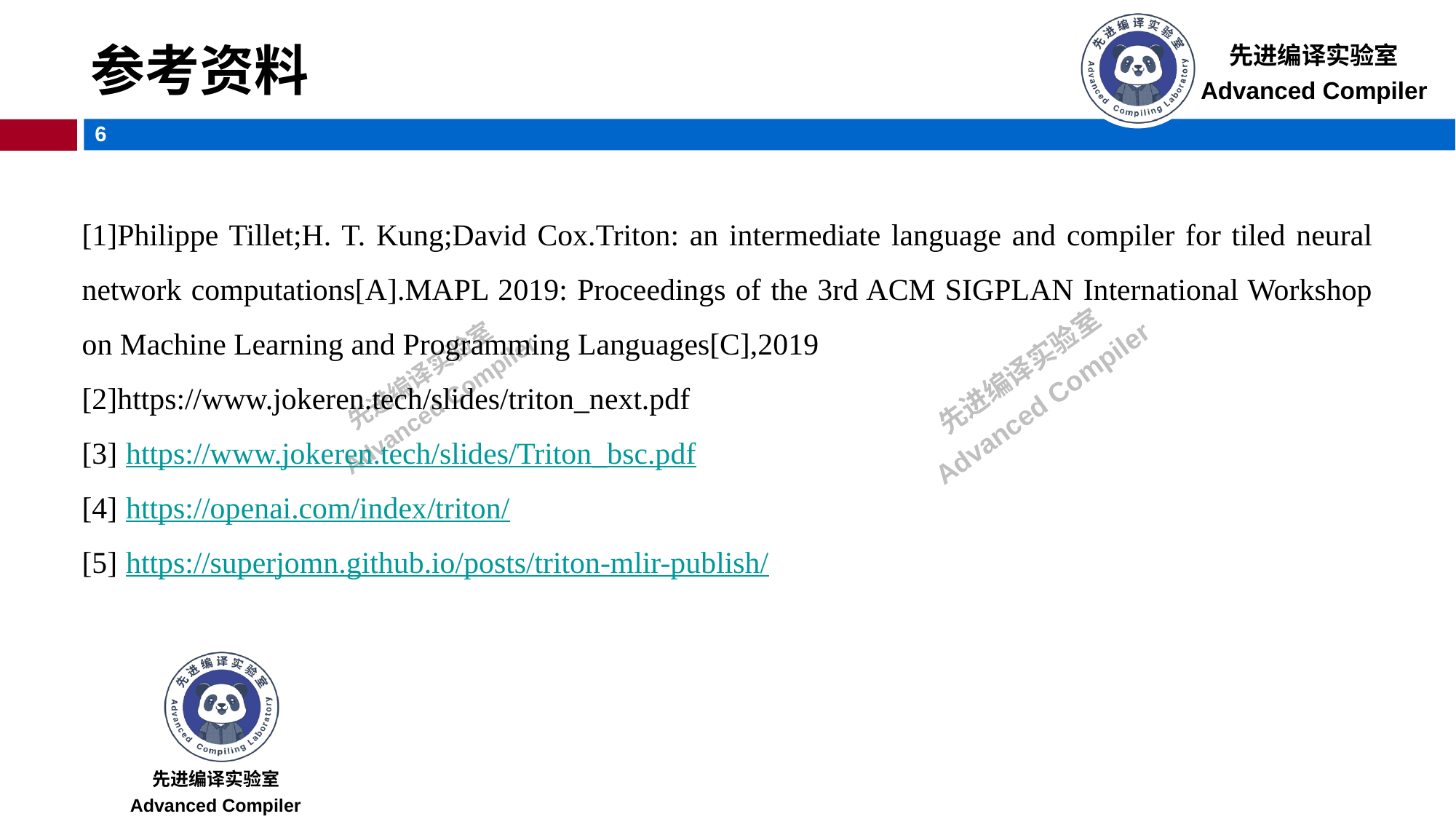

# 参考资料
[1]Philippe Tillet;H. T. Kung;David Cox.Triton: an intermediate language and compiler for tiled neural network computations[A].MAPL 2019: Proceedings of the 3rd ACM SIGPLAN International Workshop on Machine Learning and Programming Languages[C],2019
[2]https://www.jokeren.tech/slides/triton_next.pdf
[3] https://www.jokeren.tech/slides/Triton_bsc.pdf
[4] https://openai.com/index/triton/
[5] https://superjomn.github.io/posts/triton-mlir-publish/